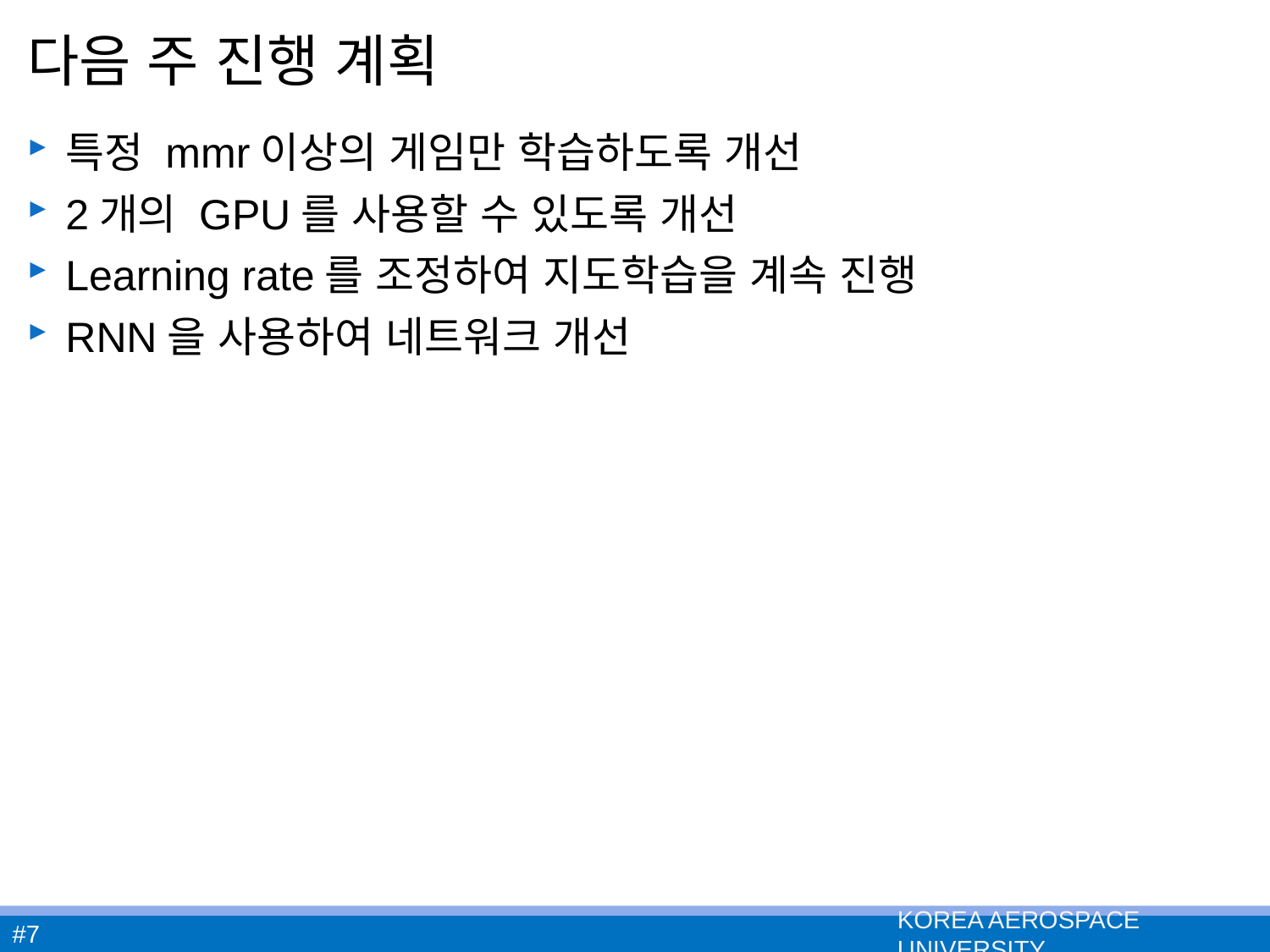

# 다음 주 진행 계획
특정 mmr이상의 게임만 학습하도록 개선
2개의 GPU를 사용할 수 있도록 개선
Learning rate를 조정하여 지도학습을 계속 진행
RNN을 사용하여 네트워크 개선
#7